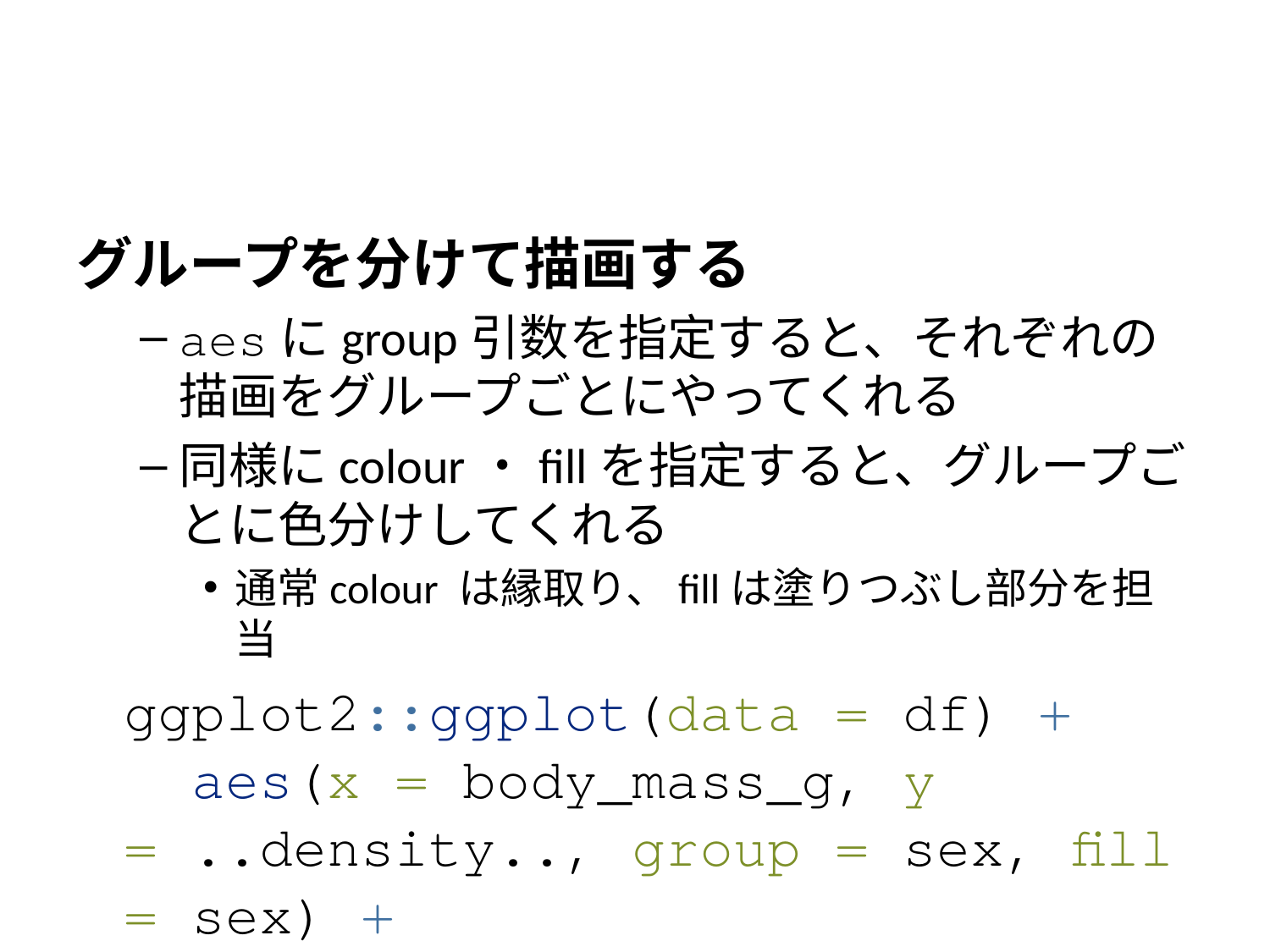

グループを分けて描画する
aesにgroup引数を指定すると、それぞれの描画をグループごとにやってくれる
同様にcolour・fillを指定すると、グループごとに色分けしてくれる
通常colour は縁取り、fillは塗りつぶし部分を担当
ggplot2::ggplot(data = df) +
  aes(x = body_mass_g, y = ..density.., group = sex, fill = sex) +
  # 横軸に..density..を指定すると、計数の代わりに密度を出してくれる
  geom_histogram(alpha = .5) + # alpha は透明にするためのオプション
  theme_bw() + # 背景の設定
  labs(x = "体重 (g)", y = "密度", title = "ぺんぎんの体重分布", fill = "性別")